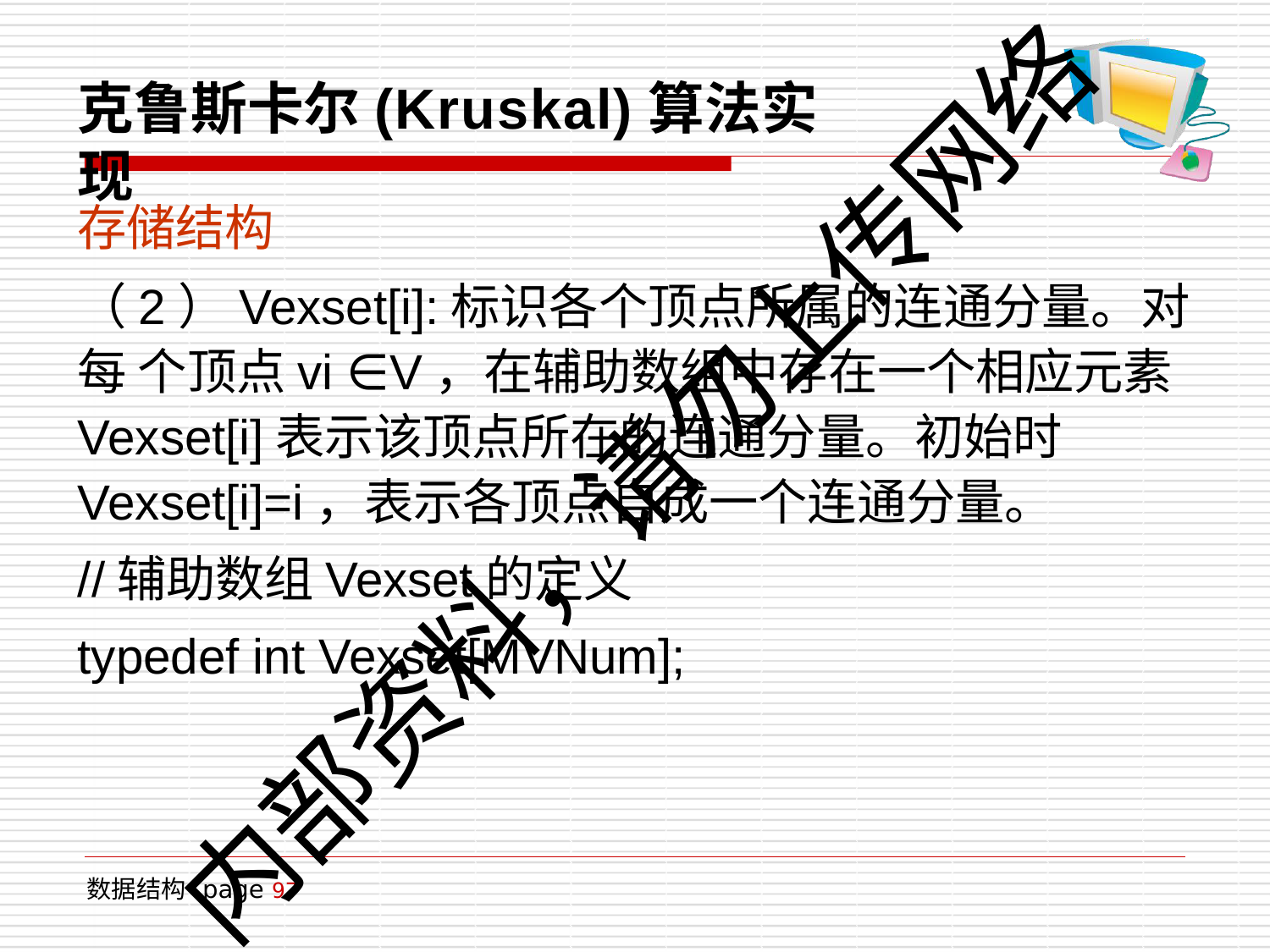

# 克鲁斯卡尔(Kruskal)算法实现

存储结构
（2）Vexset[i]:标识各个顶点所属的连通分量。对每 个顶点vi ∈V，在辅助数组中存在一个相应元素 Vexset[i]表示该顶点所在的连通分量。初始时 Vexset[i]=i，表示各顶点自成一个连通分量。
//辅助数组Vexset的定义 typedef int Vexset[MVNum];
内部资料，请勿上传网络

数据结构 page 97